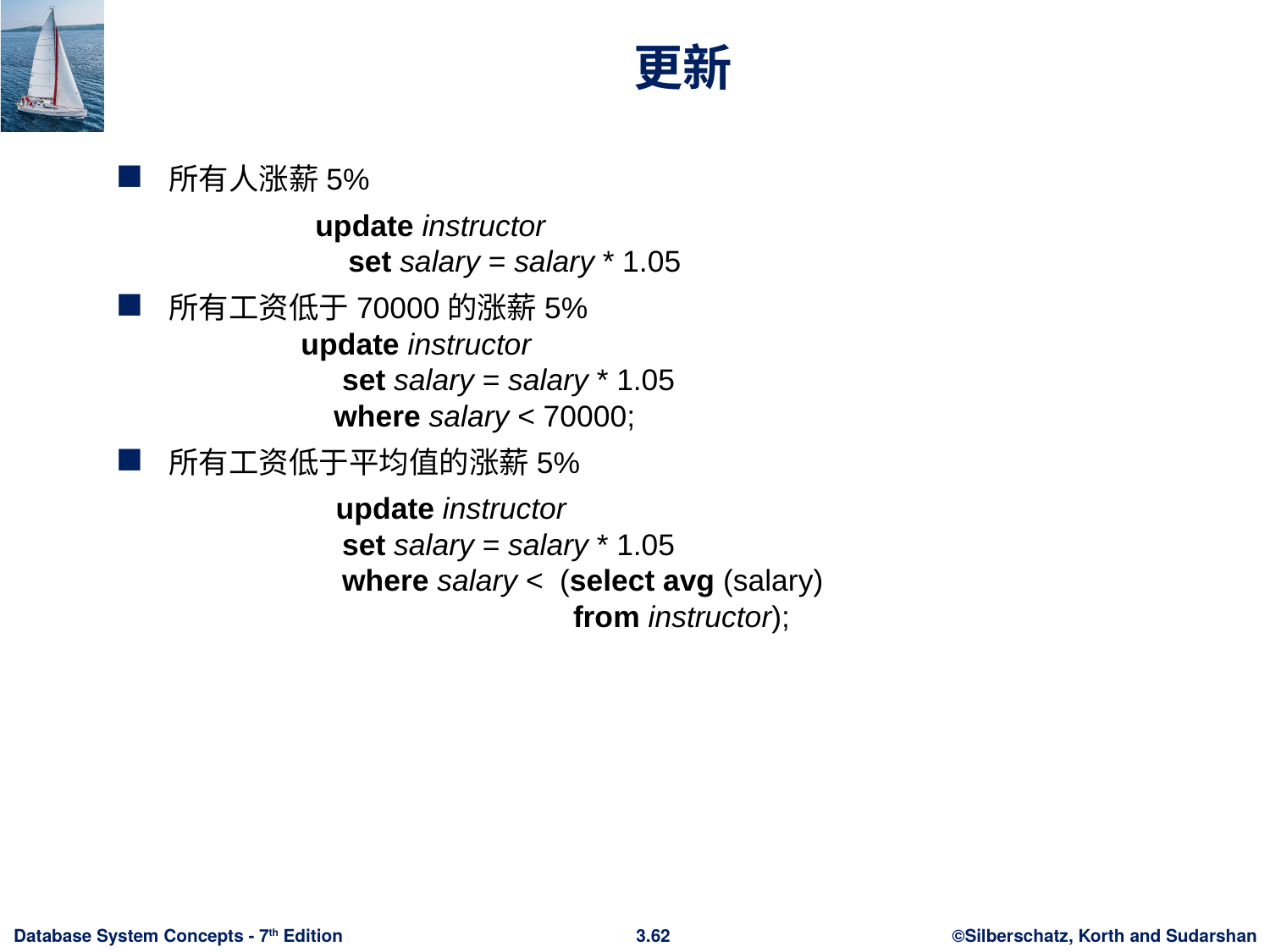

# 更新
所有人涨薪5%
	           update instructor
               set salary = salary * 1.05
所有工资低于70000的涨薪5%
                update instructor
                     set salary = salary * 1.05
                    where salary < 70000;
所有工资低于平均值的涨薪5%
                          update instructor
                     set salary = salary * 1.05
                     where salary <  (select avg (salary)
                                                 from instructor);